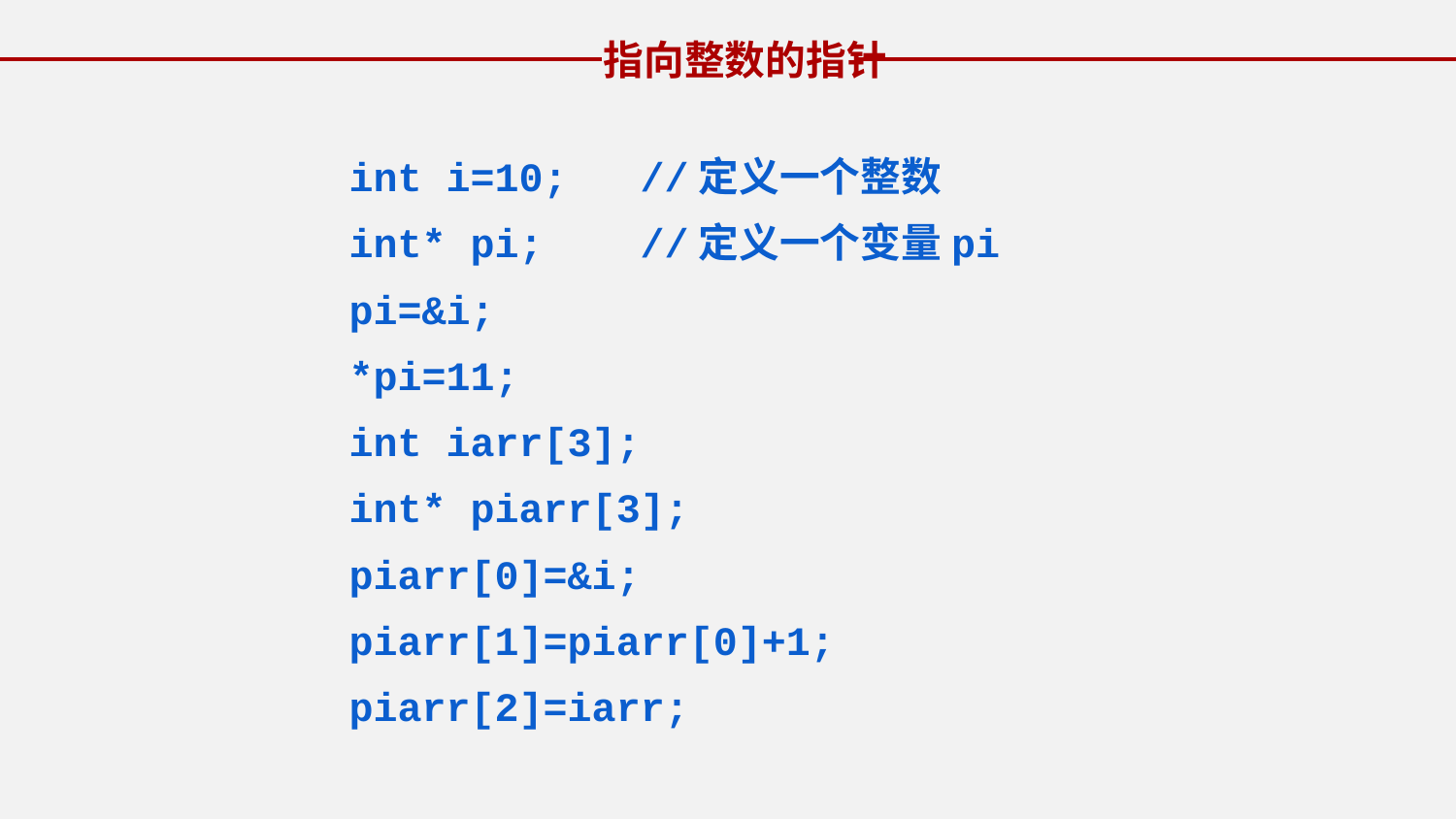

指向整数的指针
	int i=10;	//定义一个整数
	int* pi;	//定义一个变量pi
	pi=&i;
	*pi=11;
	int iarr[3];
	int* piarr[3];
	piarr[0]=&i;
	piarr[1]=piarr[0]+1;
	piarr[2]=iarr;